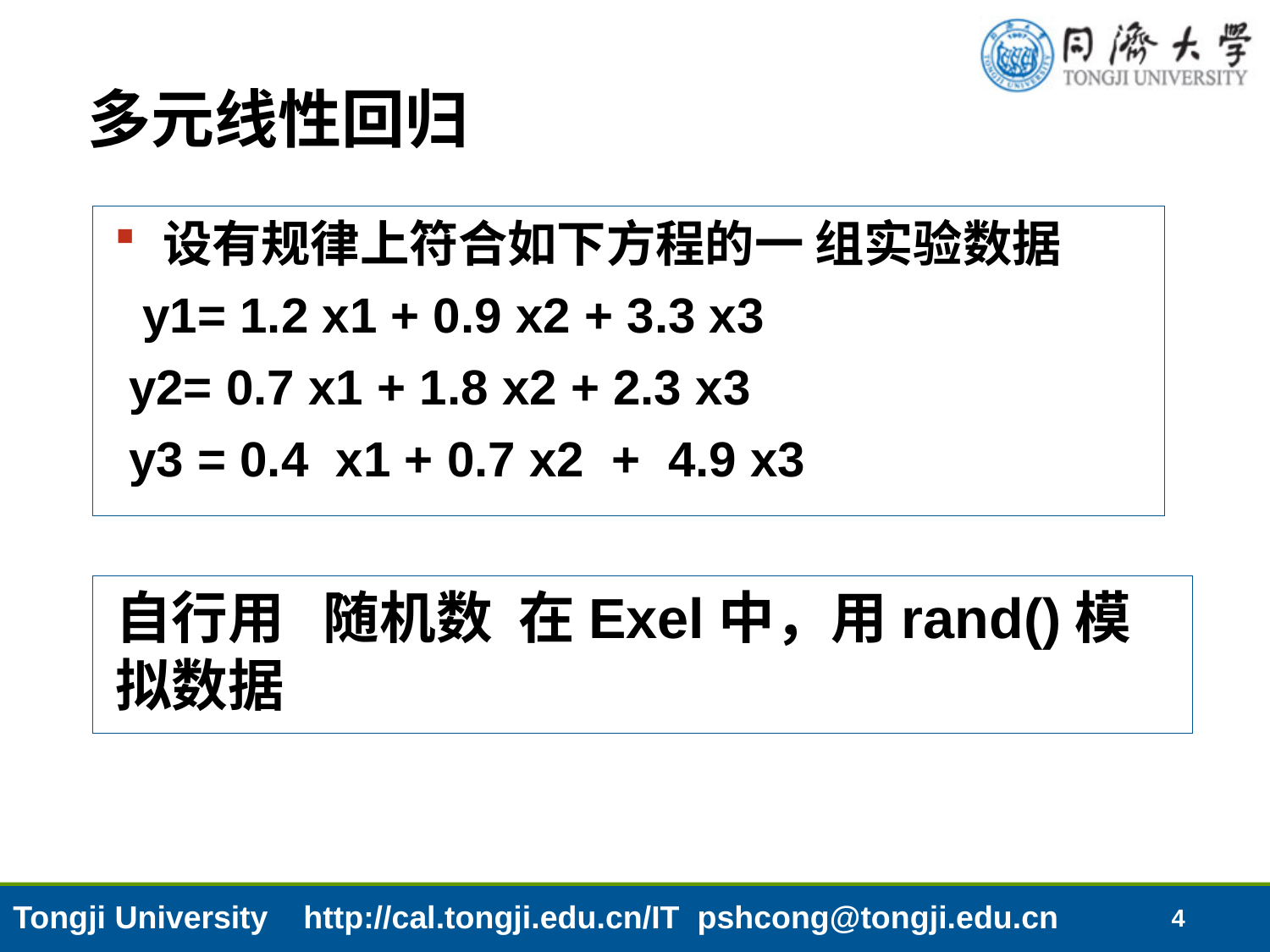

# 多元线性回归
设有规律上符合如下方程的一 组实验数据
  y1= 1.2 x1 + 0.9 x2 + 3.3 x3
 y2= 0.7 x1 + 1.8 x2 + 2.3 x3
 y3 = 0.4  x1 + 0.7 x2  +  4.9 x3
自行用   随机数  在Exel中，用rand()模拟数据